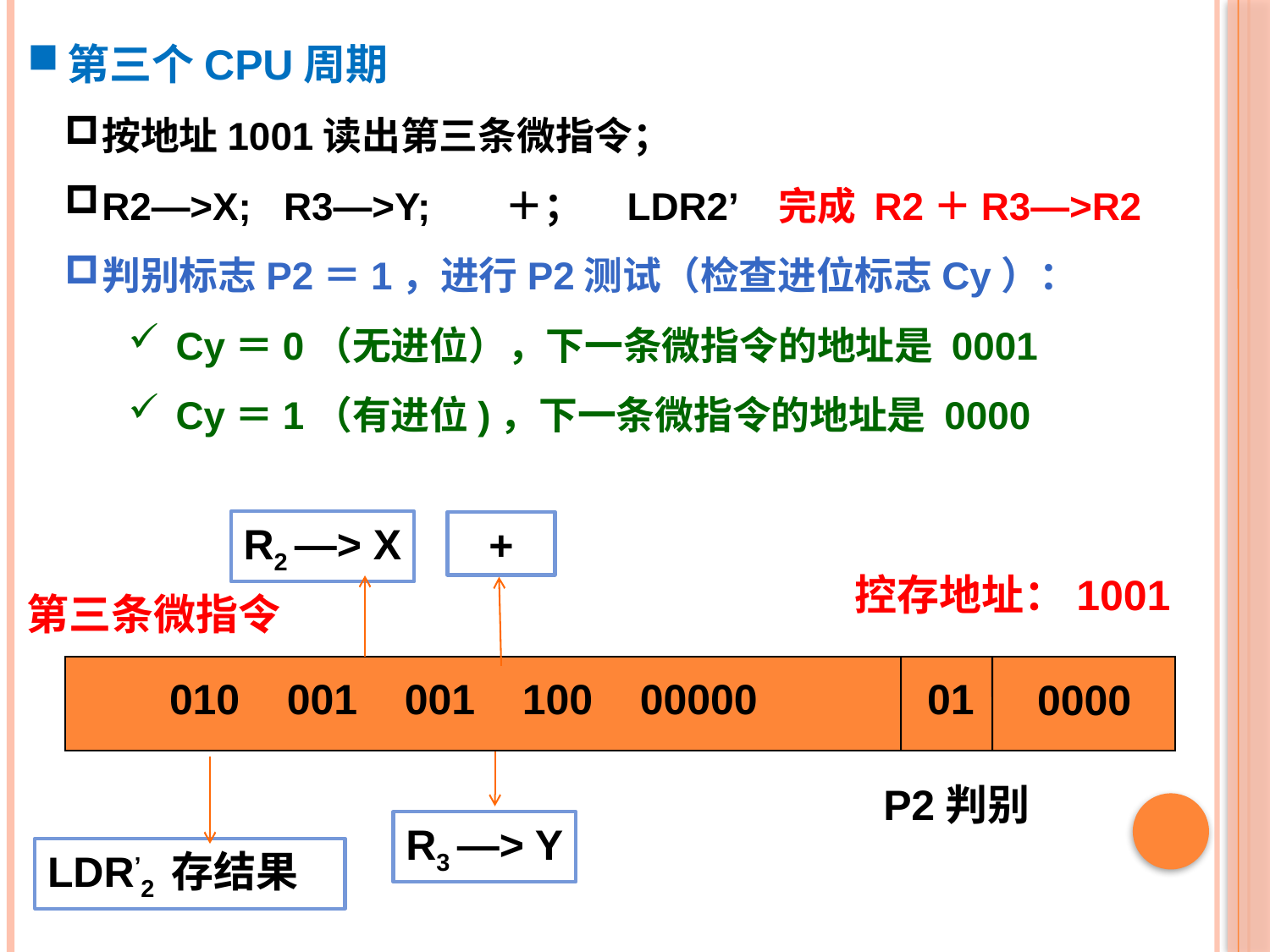

第三个CPU周期
按地址1001读出第三条微指令；
R2—>X;   R3—>Y;      ＋；    LDR2’   完成 R2＋R3—>R2
判别标志P2＝1，进行P2测试（检查进位标志Cy）：
Cy＝0（无进位），下一条微指令的地址是 0001
Cy＝1（有进位)，下一条微指令的地址是 0000
R2 —> X
+

010    001    001    100    00000
01
0000
P2判别
R3 —> Y
LDR’2 存结果
控存地址：1001
第三条微指令